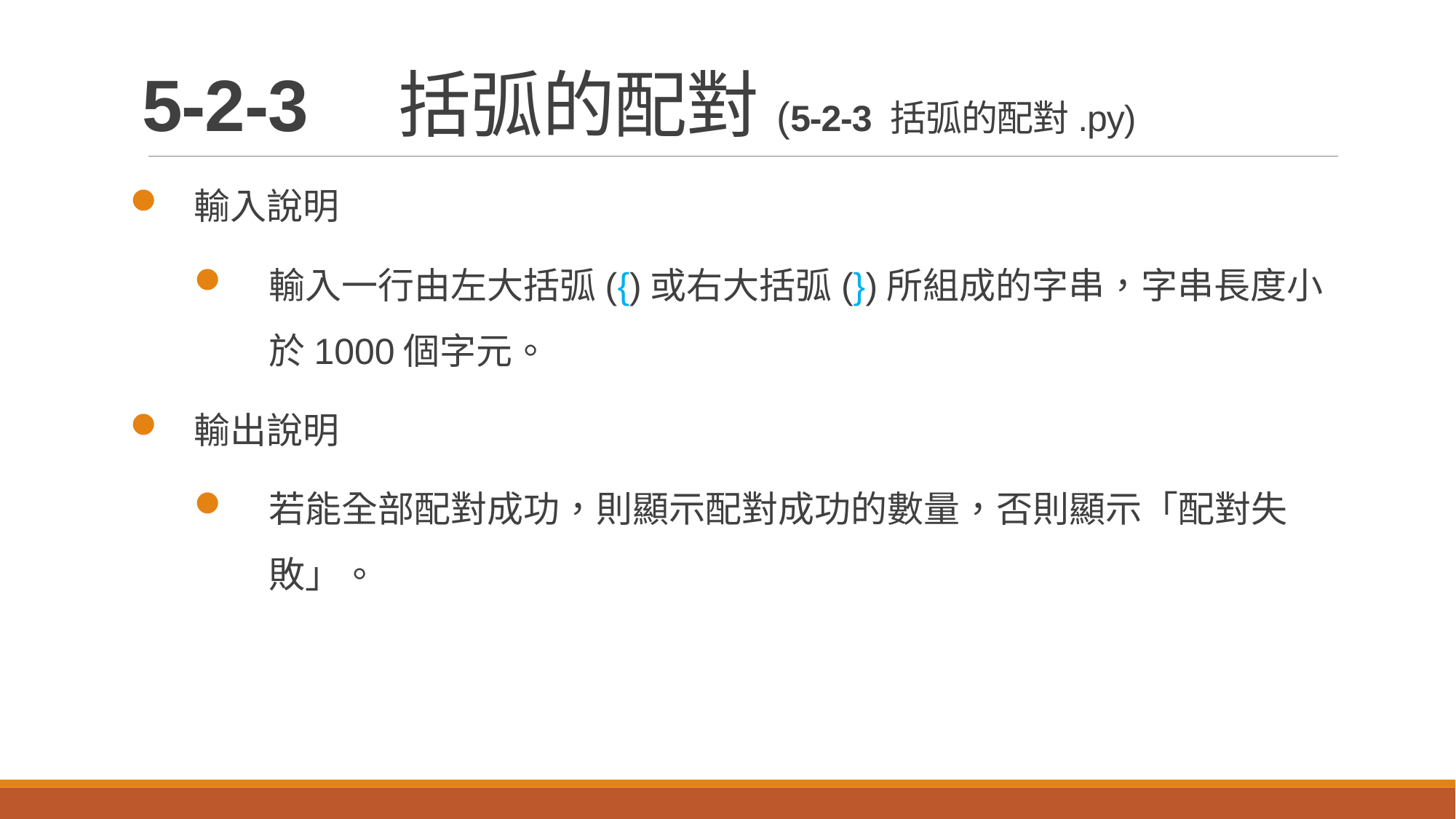

# 5-2-3　括弧的配對(5-2-3 括弧的配對.py)
輸入說明
輸入一行由左大括弧({)或右大括弧(})所組成的字串，字串長度小於1000個字元。
輸出說明
若能全部配對成功，則顯示配對成功的數量，否則顯示「配對失敗」。